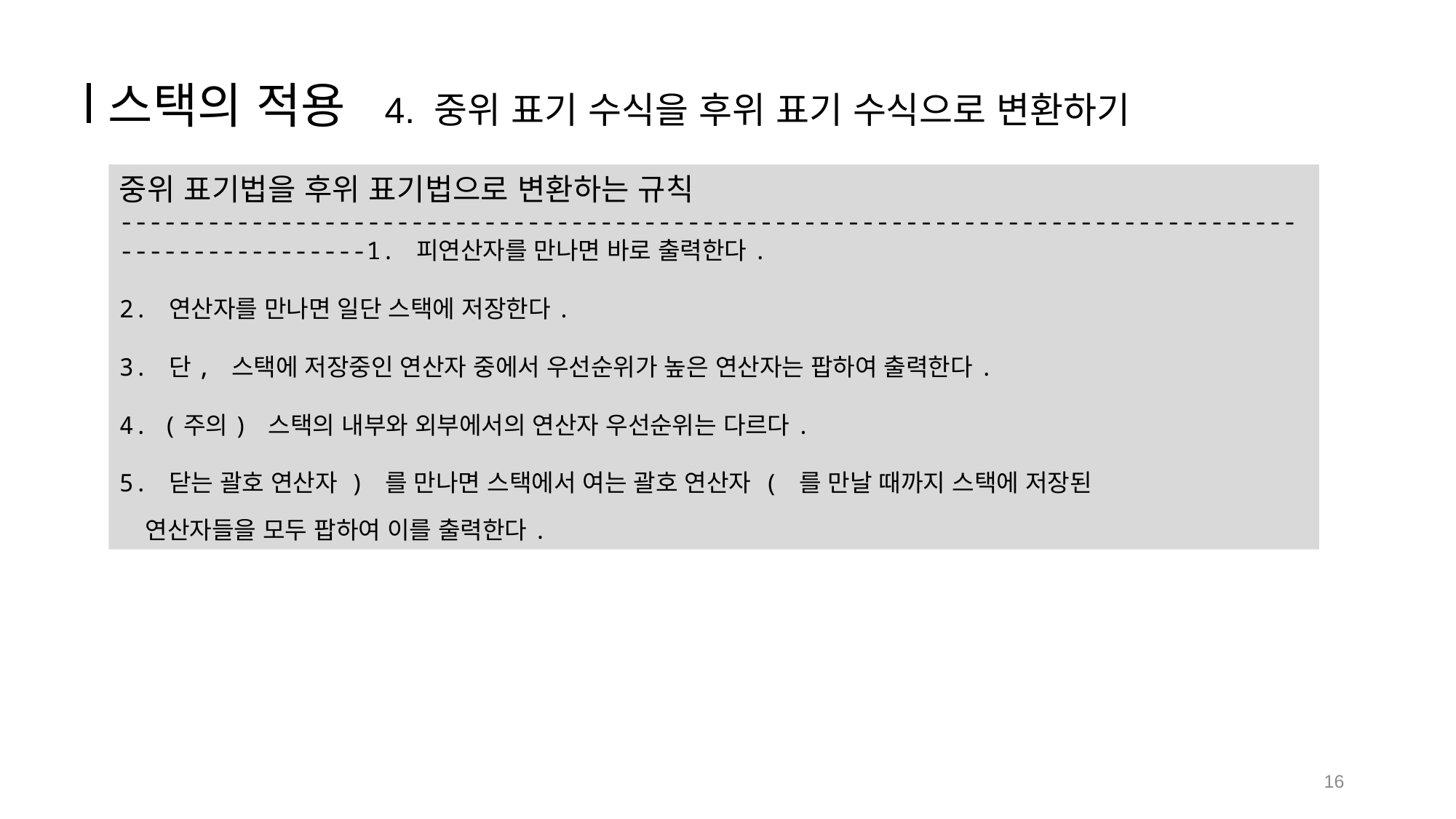

스택의 적용  4. 중위 표기 수식을 후위 표기 수식으로 변환하기
중위 표기법을 후위 표기법으로 변환하는 규칙
--------------------------------------------------------------------------------------------------1. 피연산자를 만나면 바로 출력한다.

2. 연산자를 만나면 일단 스택에 저장한다.

3. 단, 스택에 저장중인 연산자 중에서 우선순위가 높은 연산자는 팝하여 출력한다.

4. (주의) 스택의 내부와 외부에서의 연산자 우선순위는 다르다.

5. 닫는 괄호 연산자 ) 를 만나면 스택에서 여는 괄호 연산자 ( 를 만날 때까지 스택에 저장된

   연산자들을 모두 팝하여 이를 출력한다.
16